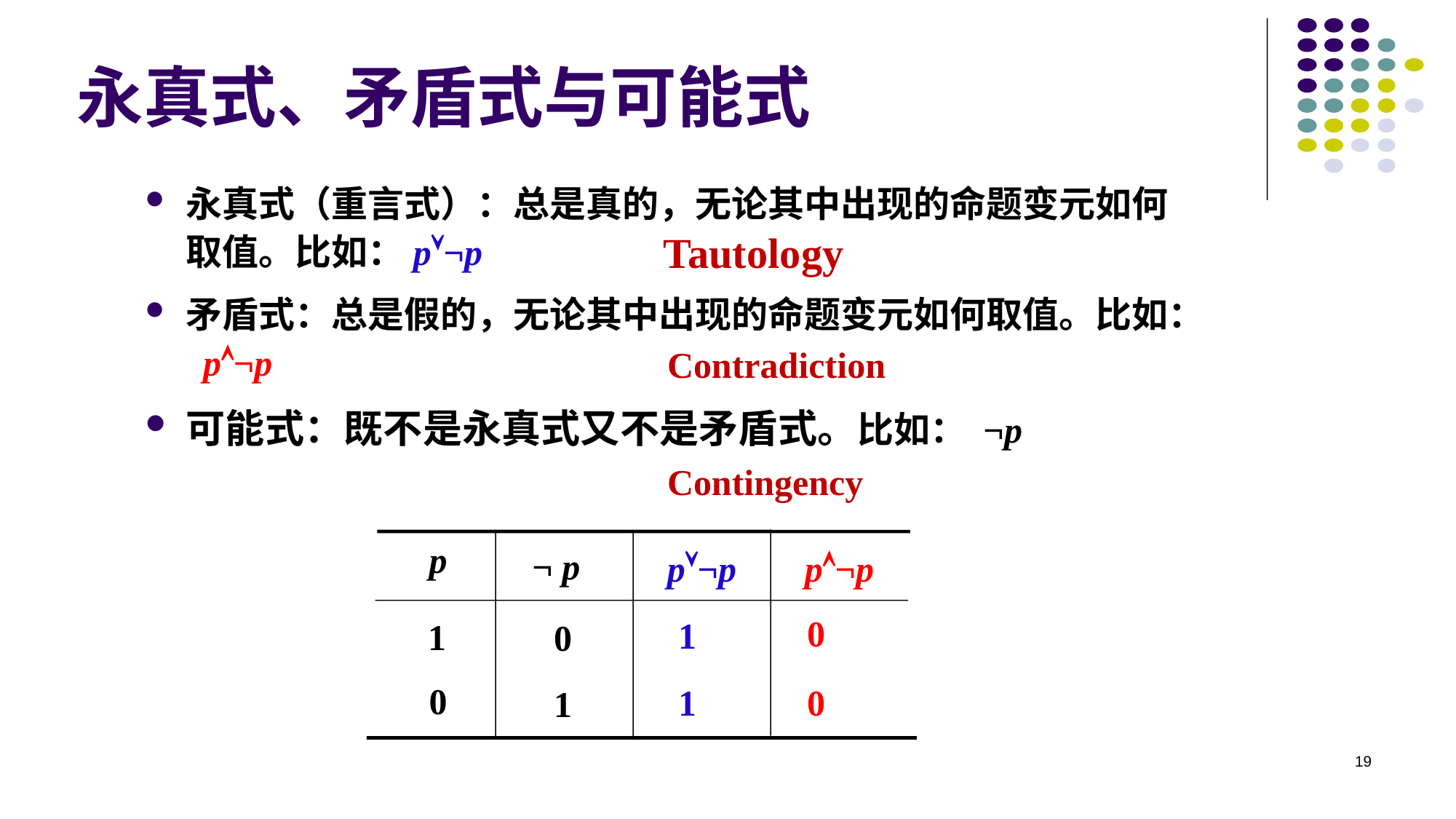

# 永真式、矛盾式与可能式
永真式（重言式）：总是真的，无论其中出现的命题变元如何取值。比如：p∨¬p
矛盾式：总是假的，无论其中出现的命题变元如何取值。比如： p∧¬p
可能式：既不是永真式又不是矛盾式。比如： ¬p
Tautology
Contradiction
Contingency

p

¬ p
p∨¬p
p∧¬p

0
0
1
1
1
0
0
1

19